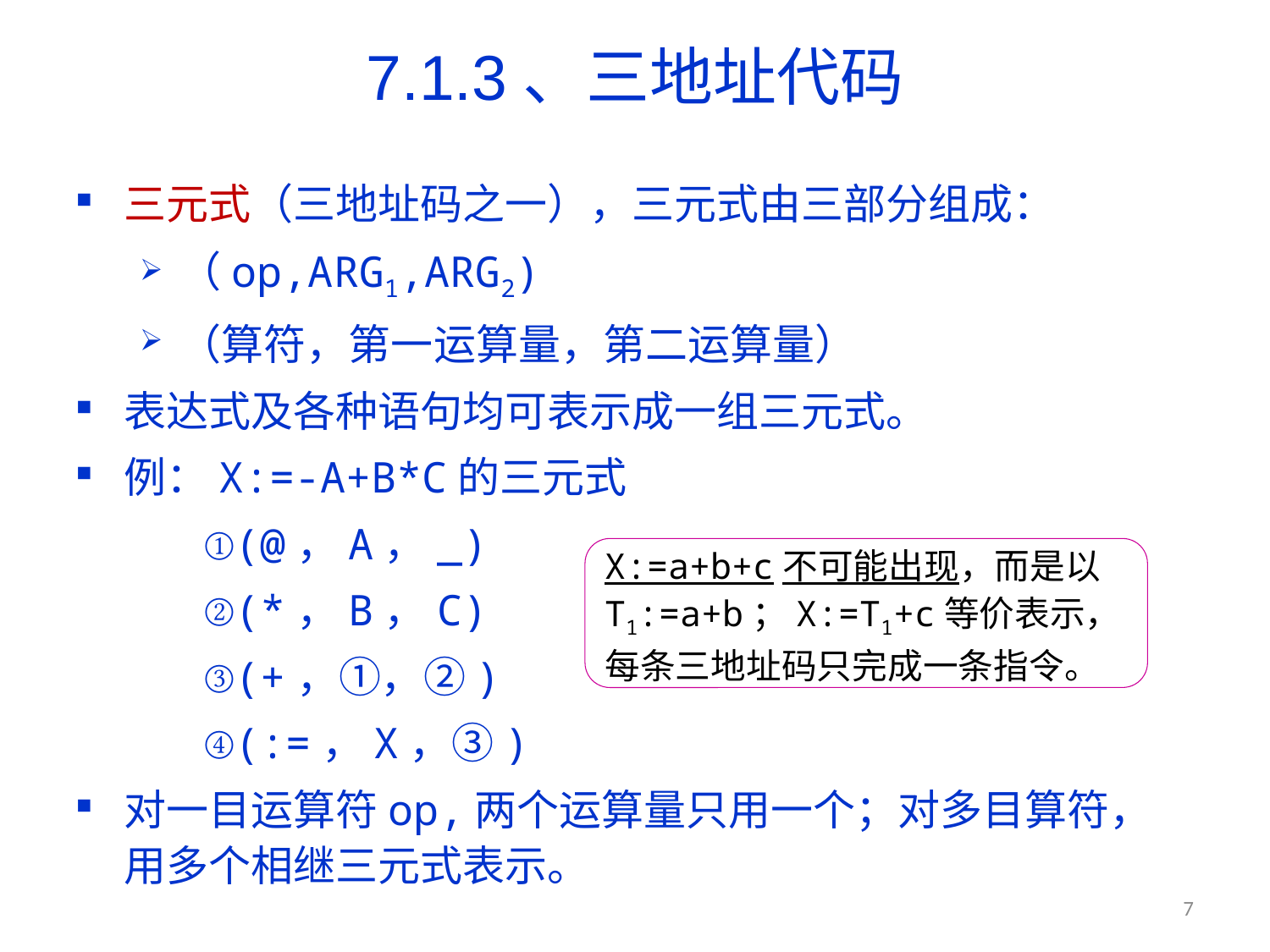

# 7.1.3、三地址代码
三元式（三地址码之一），三元式由三部分组成：
（op,ARG1,ARG2)
（算符，第一运算量，第二运算量）
表达式及各种语句均可表示成一组三元式。
例：X:=-A+B*C的三元式
①(@，A，_)
②(*，B，C)
③(+，①，②)
④(:=，X，③)
对一目运算符op,两个运算量只用一个；对多目算符，用多个相继三元式表示。
X:=a+b+c不可能出现，而是以T1:=a+b；X:=T1+c等价表示，每条三地址码只完成一条指令。
7